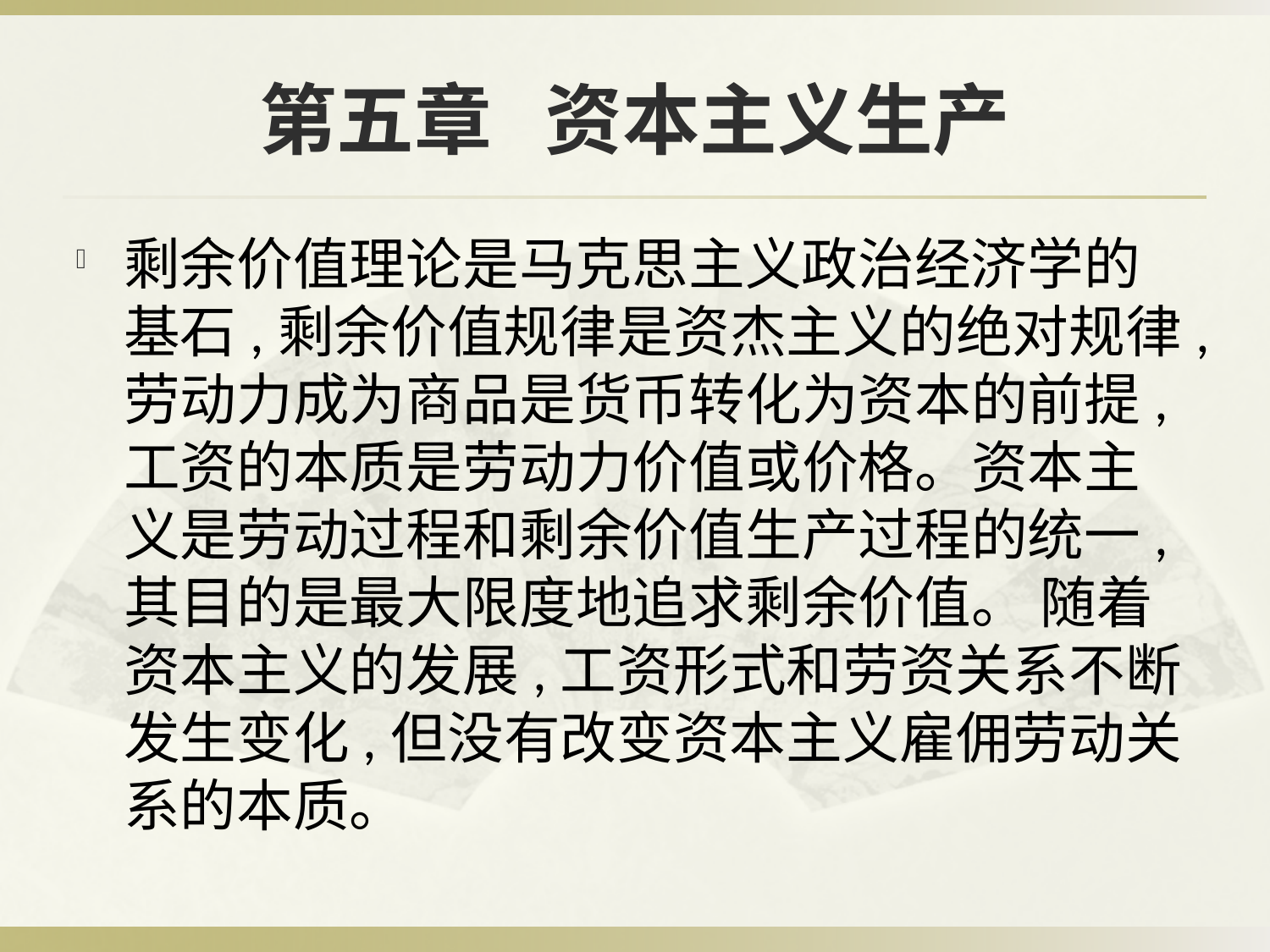

# 第五章   资本主义生产
剩余价值理论是马克思主义政治经济学的基石,剩余价值规律是资杰主义的绝对规律,劳动力成为商品是货币转化为资本的前提,工资的本质是劳动力价值或价格。资本主义是劳动过程和剩余价值生产过程的统一,其目的是最大限度地追求剩余价值。 随着资本主义的发展,工资形式和劳资关系不断发生变化,但没有改变资本主义雇佣劳动关系的本质。